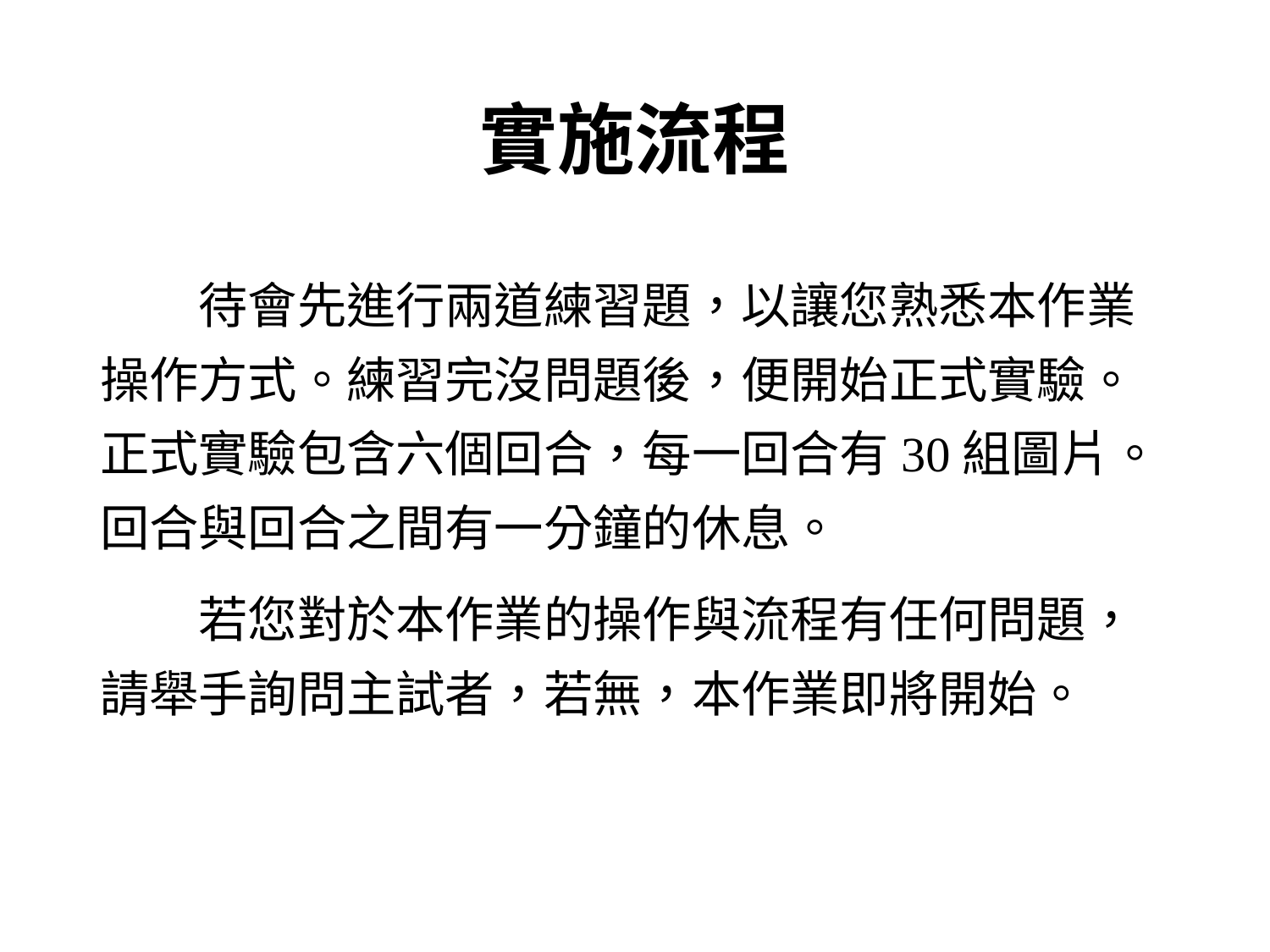

# 實施流程
　　待會先進行兩道練習題，以讓您熟悉本作業操作方式。練習完沒問題後，便開始正式實驗。正式實驗包含六個回合，每一回合有30組圖片。回合與回合之間有一分鐘的休息。
　　若您對於本作業的操作與流程有任何問題，請舉手詢問主試者，若無，本作業即將開始。